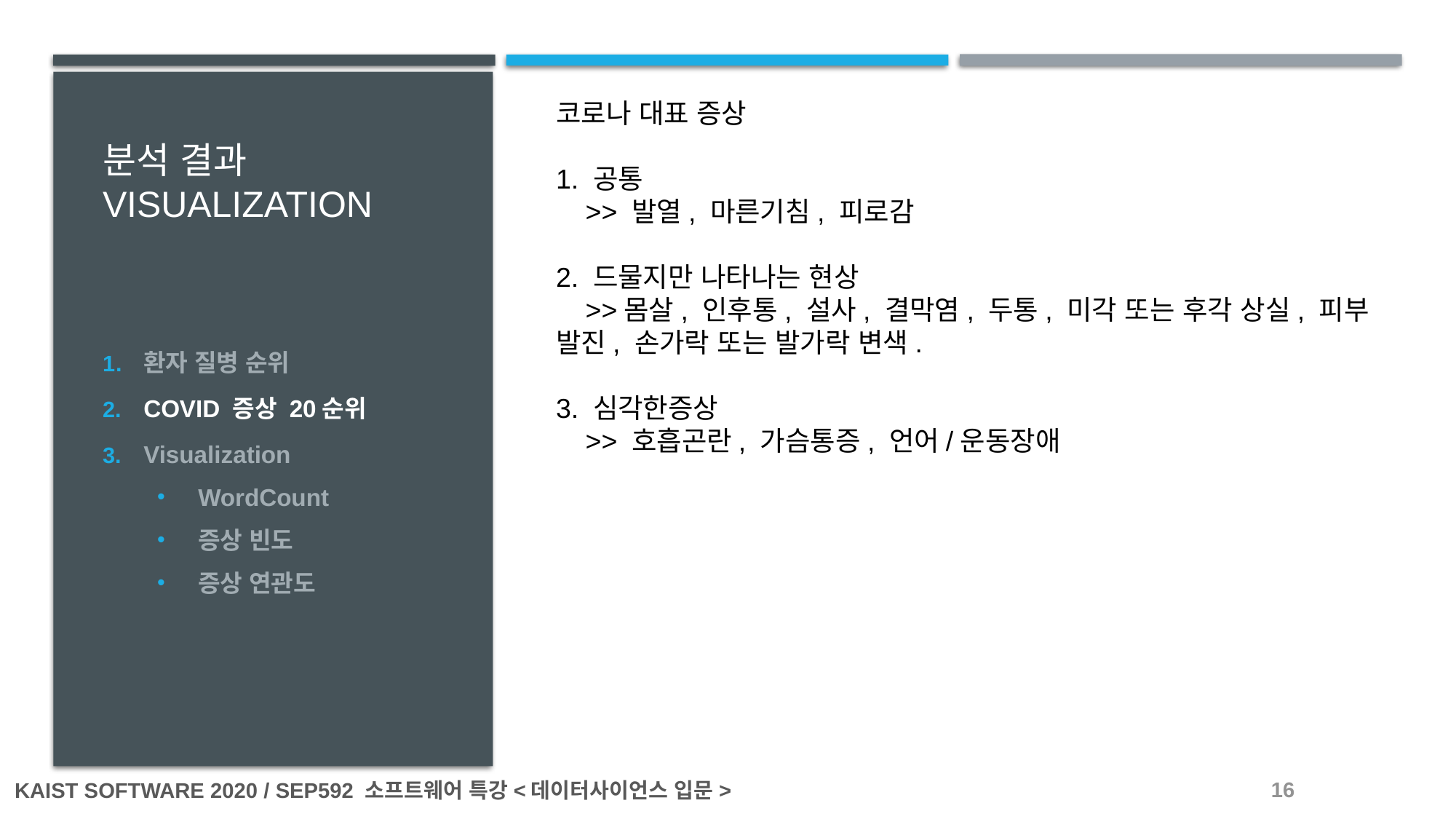

코로나 대표 증상

1. 공통
   >> 발열, 마른기침, 피로감

2. 드물지만 나타나는 현상
   >>몸살, 인후통, 설사, 결막염, 두통, 미각 또는 후각 상실, 피부 발진, 손가락 또는 발가락 변색.

3. 심각한증상
   >> 호흡곤란, 가슴통증, 언어/운동장애
# 분석 결과 Visualization
환자 질병 순위
COVID 증상 20순위
Visualization
WordCount
증상 빈도
증상 연관도
16